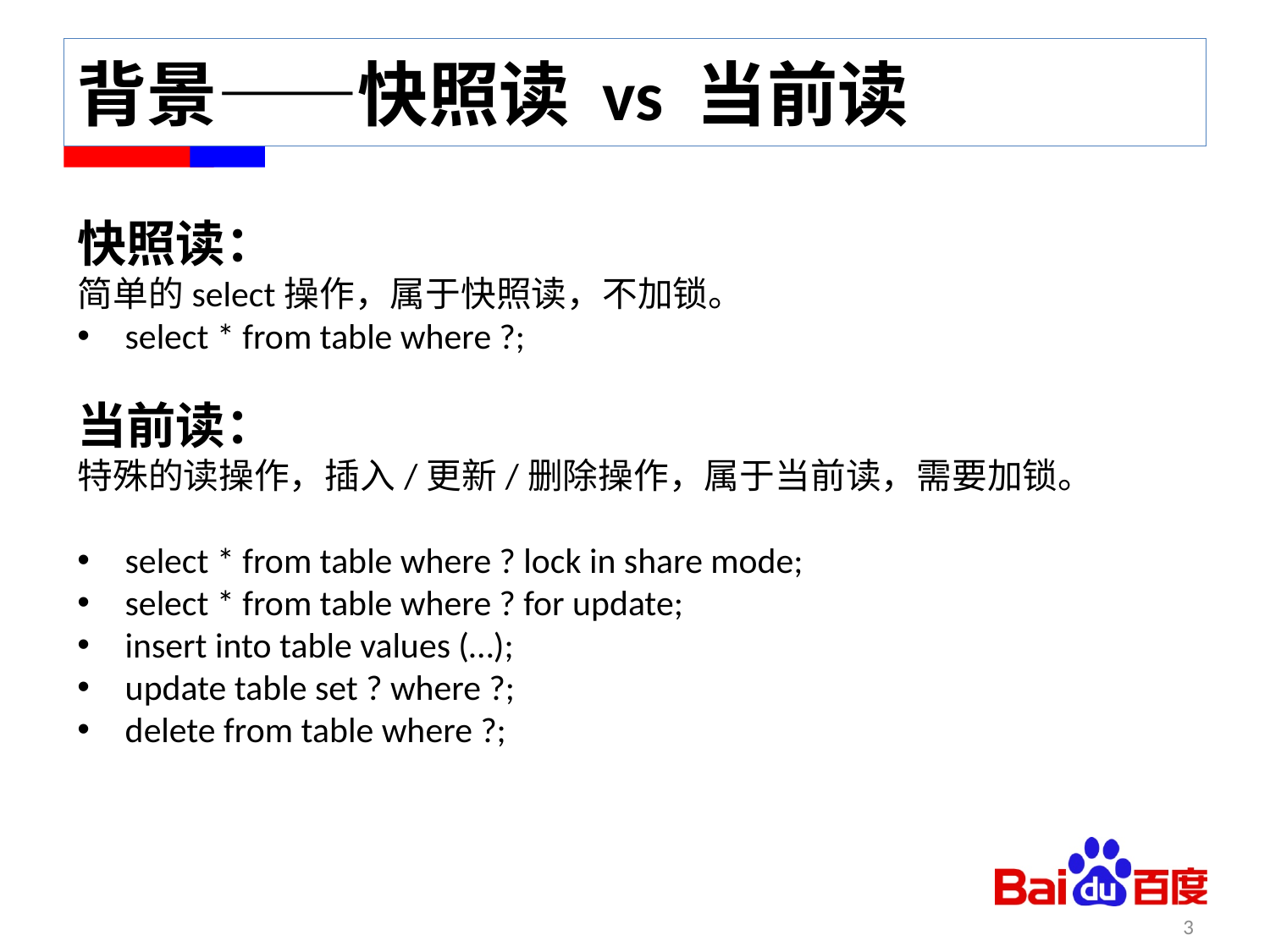

# 背景——快照读 vs 当前读
快照读：
简单的select操作，属于快照读，不加锁。
select * from table where ?;

当前读：
特殊的读操作，插入/更新/删除操作，属于当前读，需要加锁。

select * from table where ? lock in share mode;
select * from table where ? for update;
insert into table values (…);
update table set ? where ?;
delete from table where ?;

3